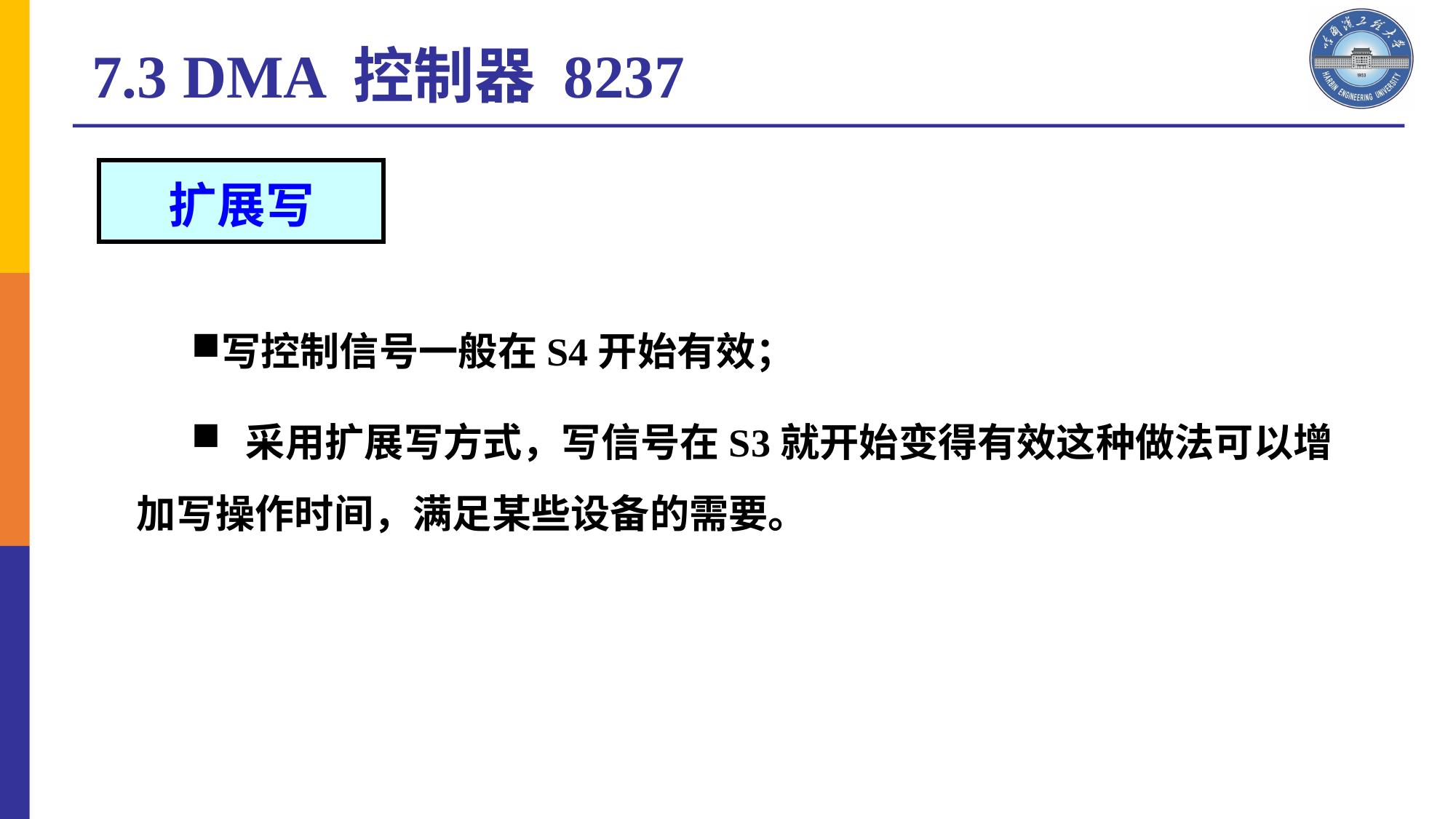

7.3 DMA 控制器 8237
扩展写
写控制信号一般在S4开始有效；
	采用扩展写方式，写信号在S3就开始变得有效这种做法可以增加写操作时间，满足某些设备的需要。